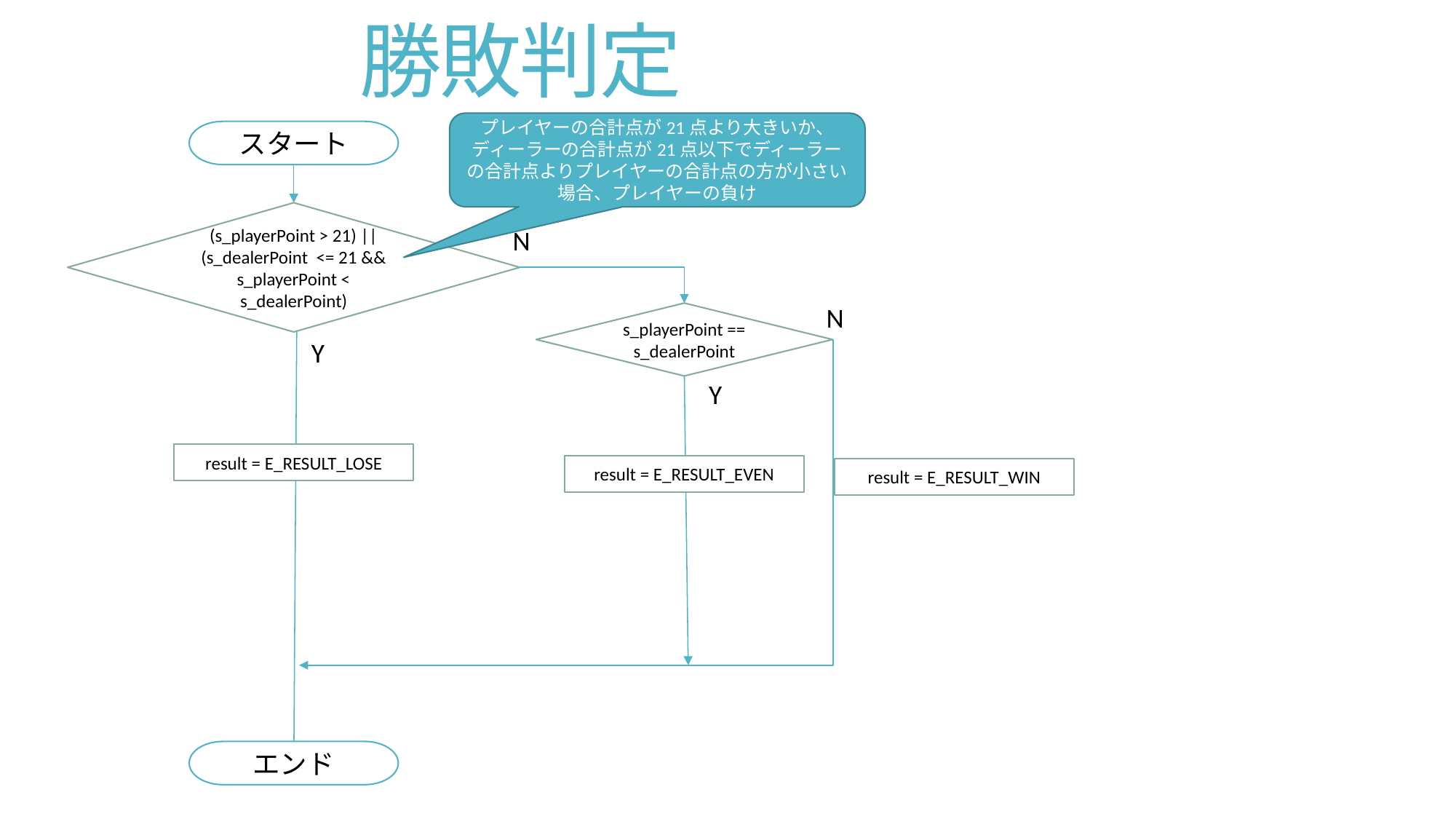

勝敗判定
プレイヤーの合計点が21点より大きいか、
ディーラーの合計点が21点以下でディーラーの合計点よりプレイヤーの合計点の方が小さい場合、プレイヤーの負け
スタート
(s_playerPoint > 21) || (s_dealerPoint  <= 21 && s_playerPoint < s_dealerPoint)
N
N
s_playerPoint == s_dealerPoint
Y
Y
result = E_RESULT_LOSE
result = E_RESULT_EVEN
result = E_RESULT_WIN
エンド